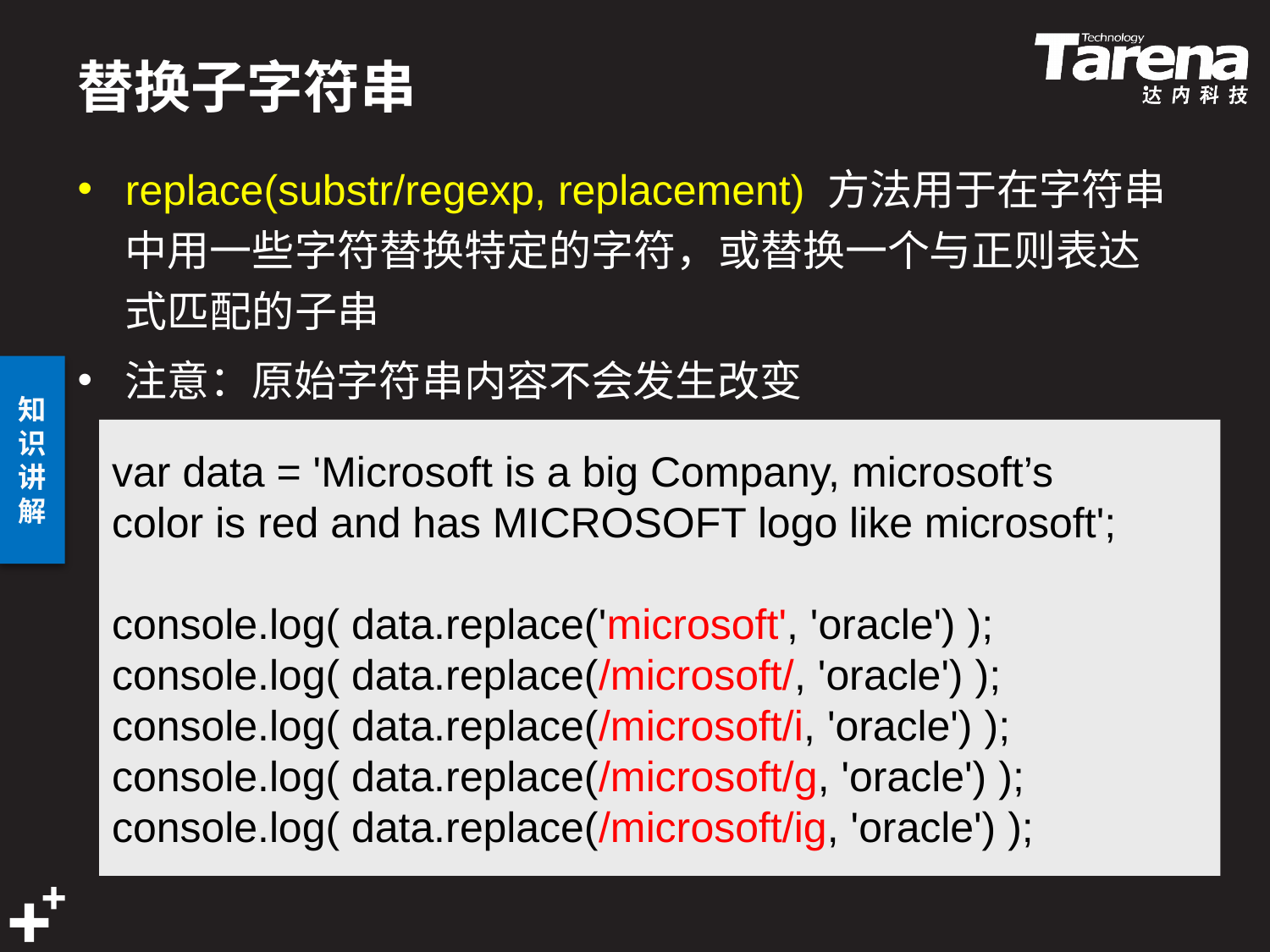

# 替换子字符串
replace(substr/regexp, replacement) 方法用于在字符串中用一些字符替换特定的字符，或替换一个与正则表达式匹配的子串
注意：原始字符串内容不会发生改变
var data = 'Microsoft is a big Company, microsoft’s
color is red and has MICROSOFT logo like microsoft';

console.log( data.replace('microsoft', 'oracle') );
console.log( data.replace(/microsoft/, 'oracle') );
console.log( data.replace(/microsoft/i, 'oracle') );
console.log( data.replace(/microsoft/g, 'oracle') );
console.log( data.replace(/microsoft/ig, 'oracle') );